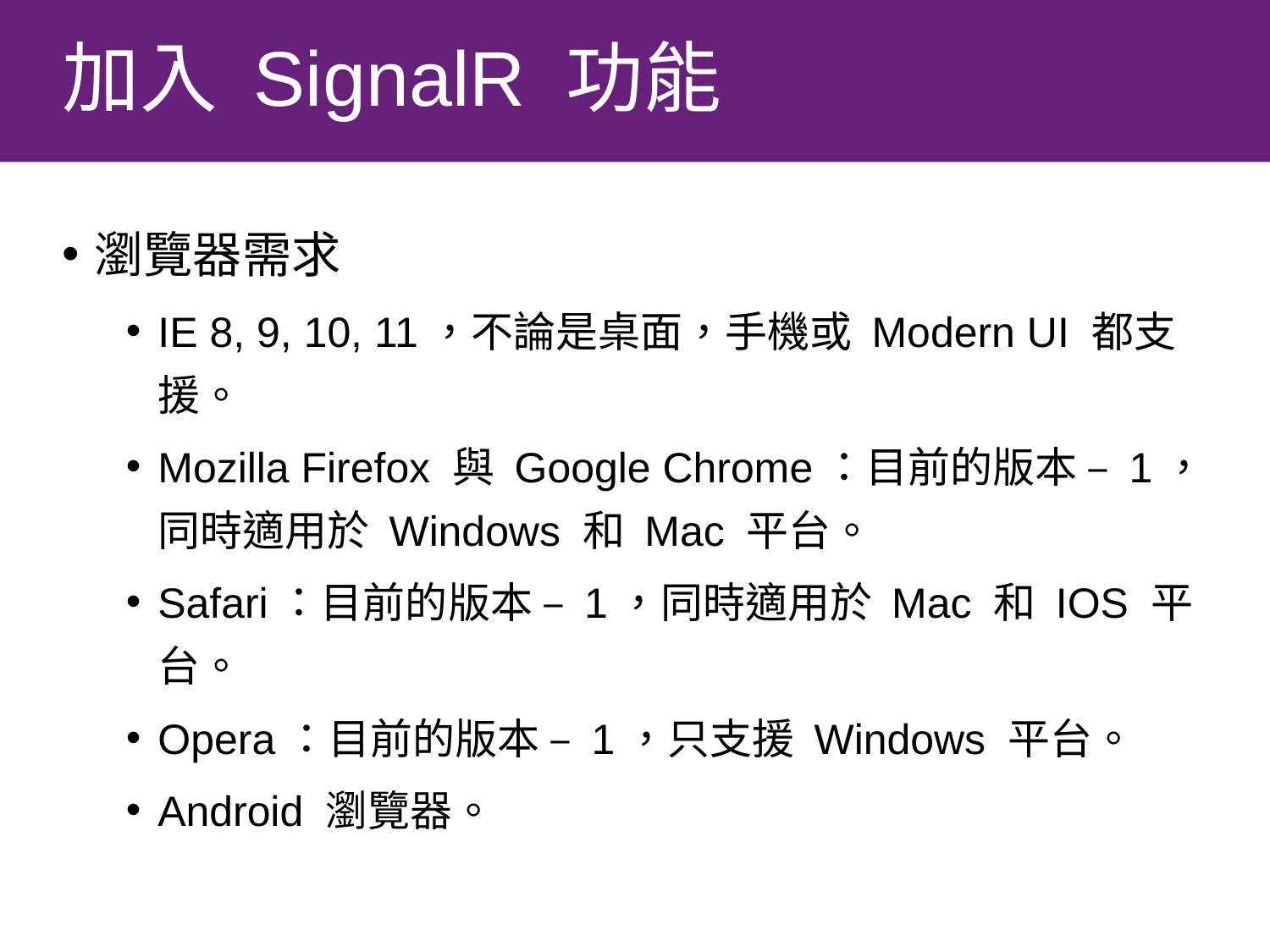

# 加入 SignalR 功能
瀏覽器需求
IE 8, 9, 10, 11，不論是桌面，手機或 Modern UI 都支援。
Mozilla Firefox 與 Google Chrome：目前的版本 – 1，同時適用於 Windows 和 Mac 平台。
Safari：目前的版本 – 1，同時適用於 Mac 和 IOS 平台。
Opera：目前的版本 – 1，只支援 Windows 平台。
Android 瀏覽器。